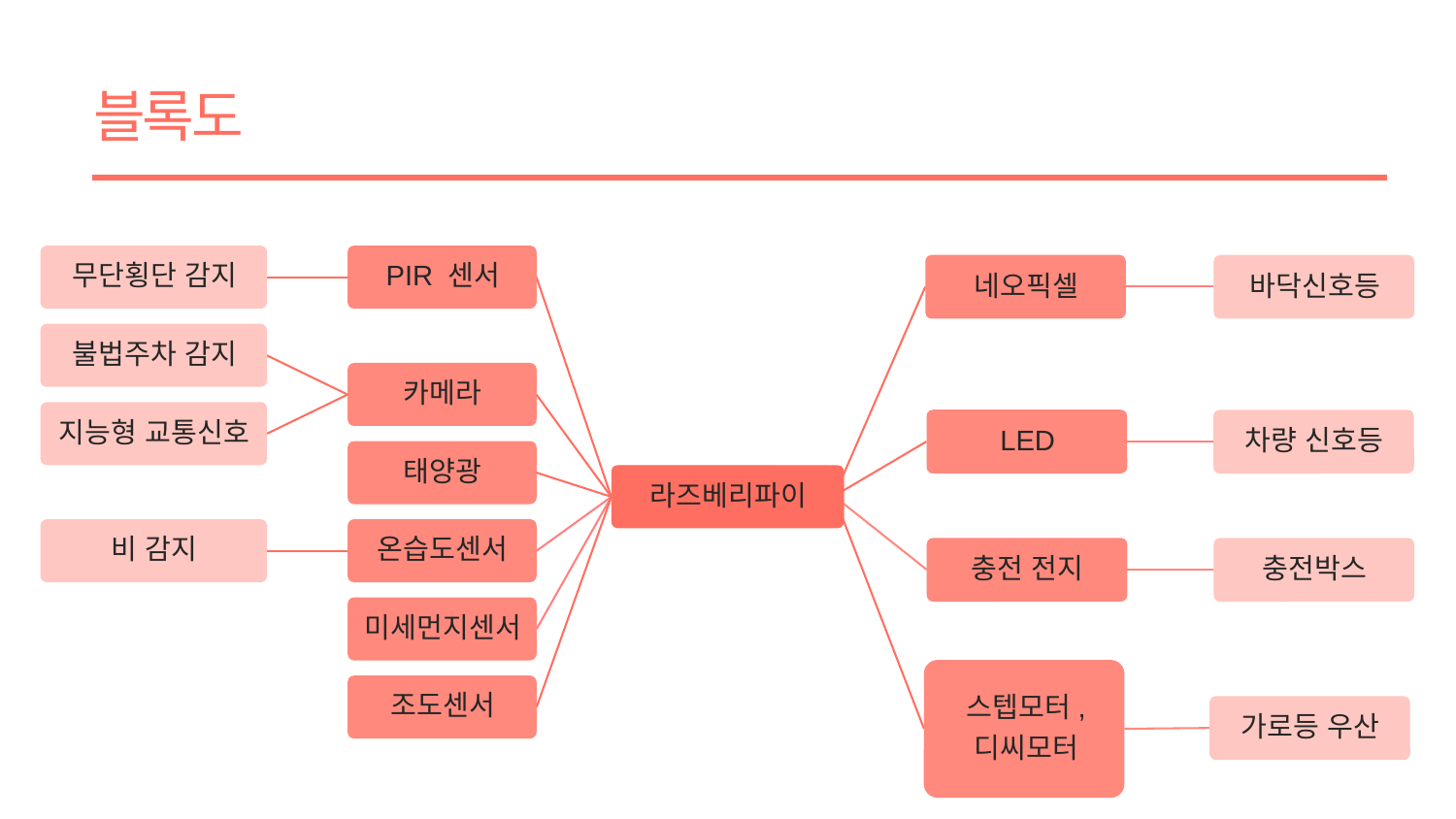

블록도
라즈베리파이

PIR 센서

무단횡단 감지

카메라

불법주차 감지

지능형 교통신호

태양광

온습도센서

비 감지

미세먼지센서

조도센서
라즈베리파이

네오픽셀

바닥신호등

LED

차량 신호등

스텝모터,
디씨모터

가로등 우산

충전 전지

충전박스